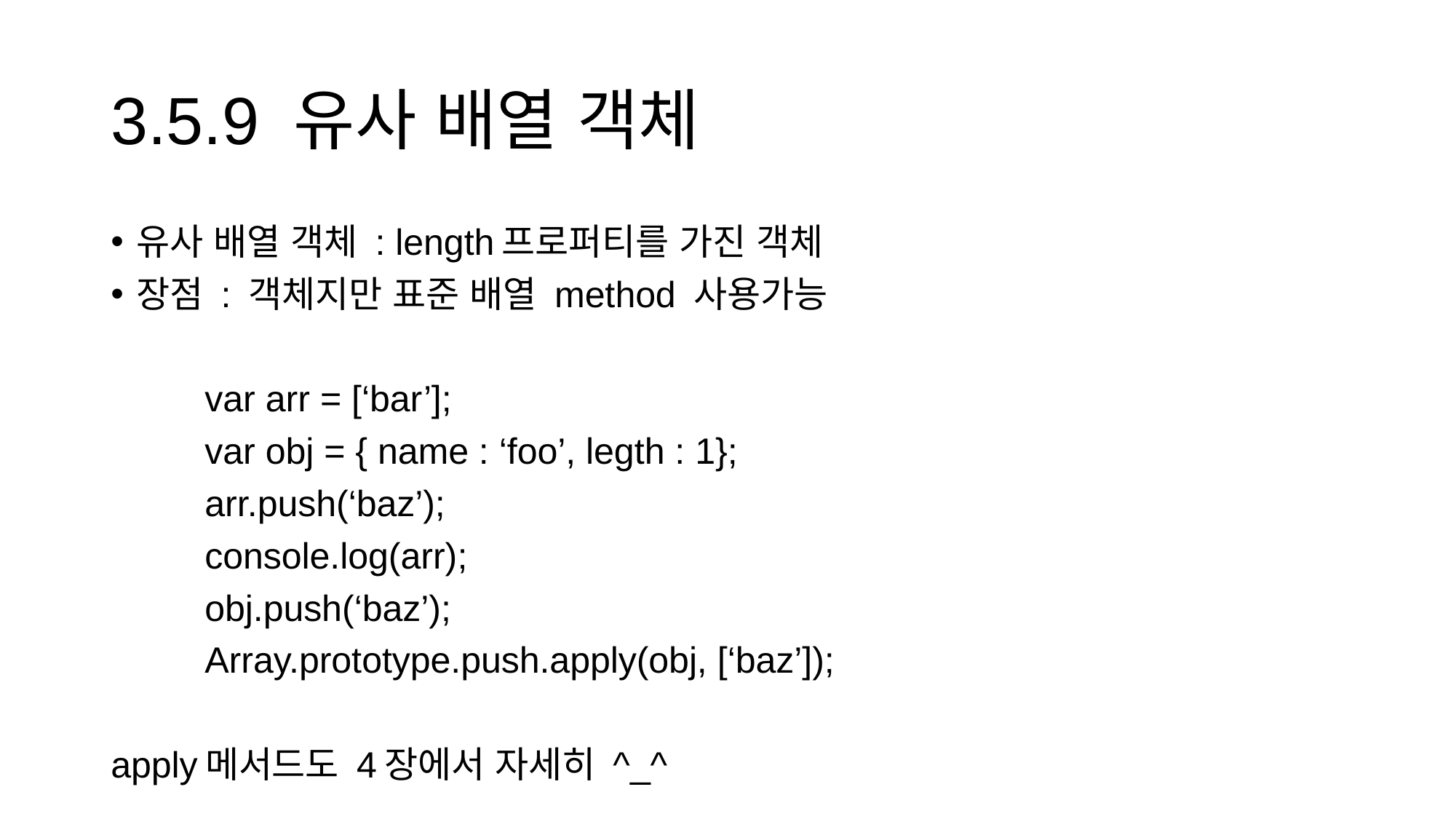

# 3.5.9 유사 배열 객체
유사 배열 객체 : length프로퍼티를 가진 객체
장점 : 객체지만 표준 배열 method 사용가능

	var arr = [‘bar’];
	var obj = { name : ‘foo’, legth : 1};
	arr.push(‘baz’);
	console.log(arr);
	obj.push(‘baz’);
	Array.prototype.push.apply(obj, [‘baz’]);

apply메서드도 4장에서 자세히 ^_^